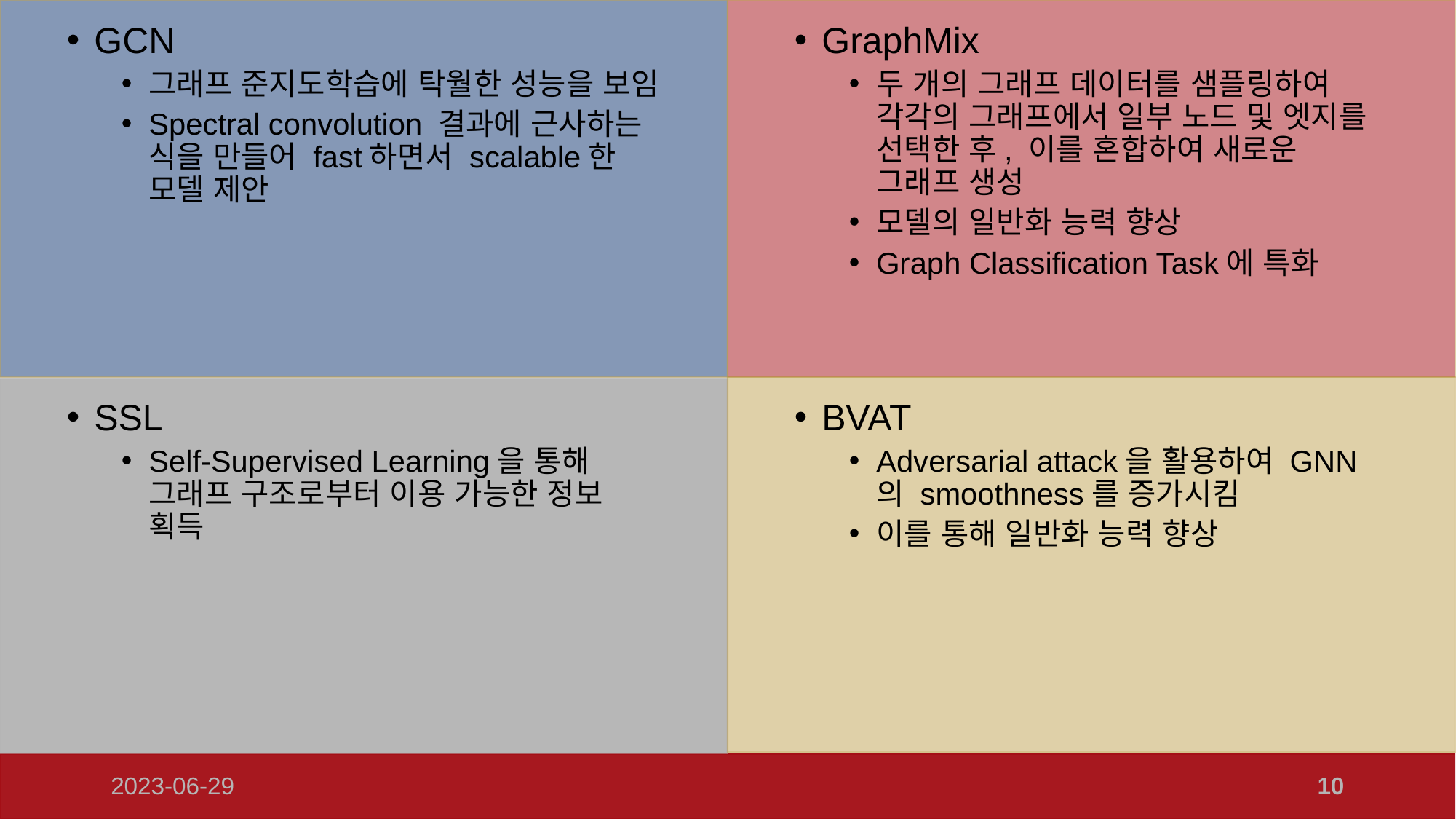

GCN
그래프 준지도학습에 탁월한 성능을 보임
Spectral convolution 결과에 근사하는 식을 만들어 fast하면서 scalable한 모델 제안
GraphMix
두 개의 그래프 데이터를 샘플링하여 각각의 그래프에서 일부 노드 및 엣지를 선택한 후, 이를 혼합하여 새로운 그래프 생성
모델의 일반화 능력 향상
Graph Classification Task에 특화
SSL
Self-Supervised Learning을 통해 그래프 구조로부터 이용 가능한 정보 획득
BVAT
Adversarial attack을 활용하여 GNN의 smoothness를 증가시킴
이를 통해 일반화 능력 향상
2023-06-29
10